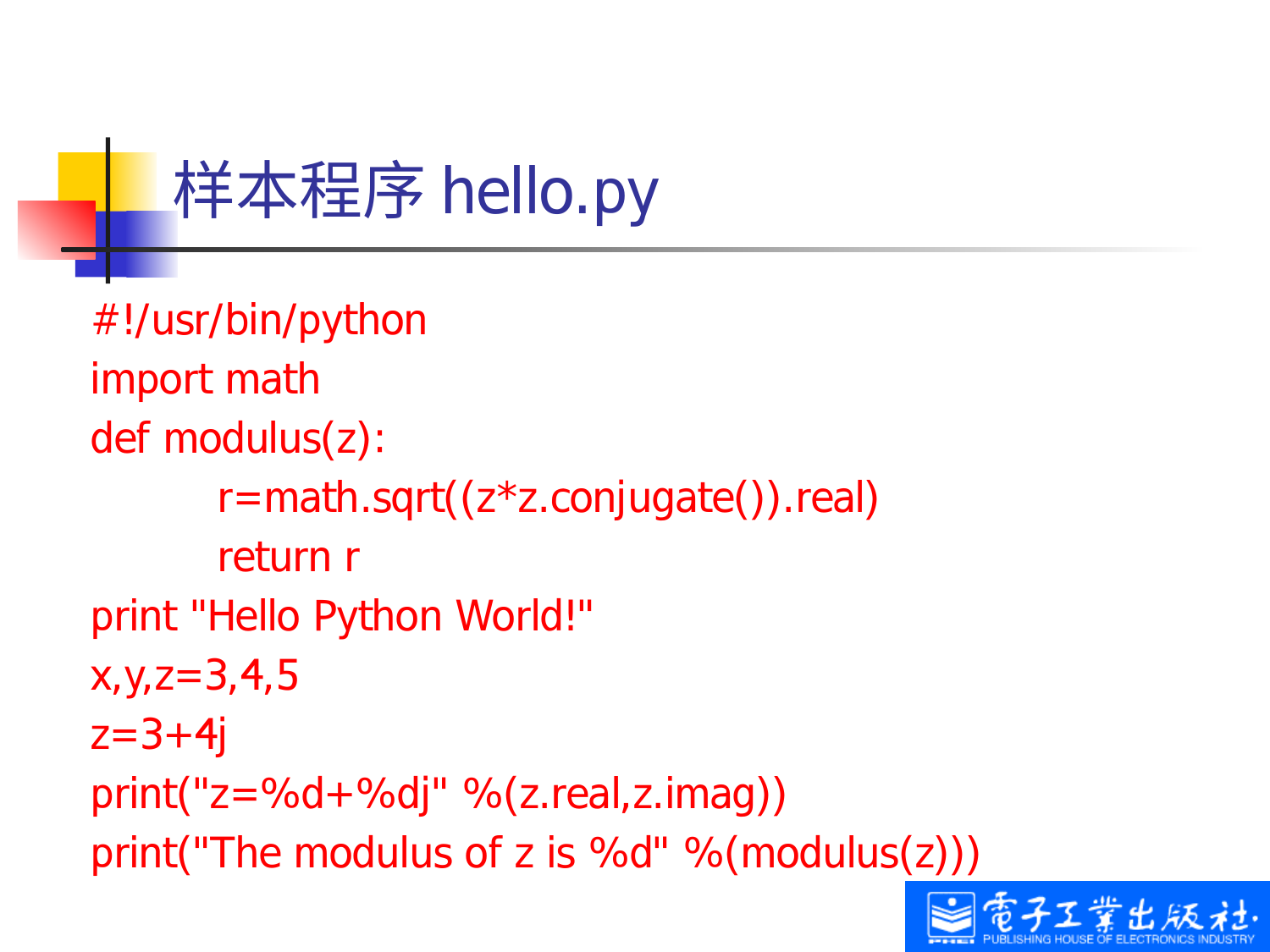

# 样本程序hello.py
#!/usr/bin/python
import math
def modulus(z):
	r=math.sqrt((z*z.conjugate()).real)
	return r
print "Hello Python World!"
x,y,z=3,4,5
z=3+4j
print("z=%d+%dj" %(z.real,z.imag))
print("The modulus of z is %d" %(modulus(z)))